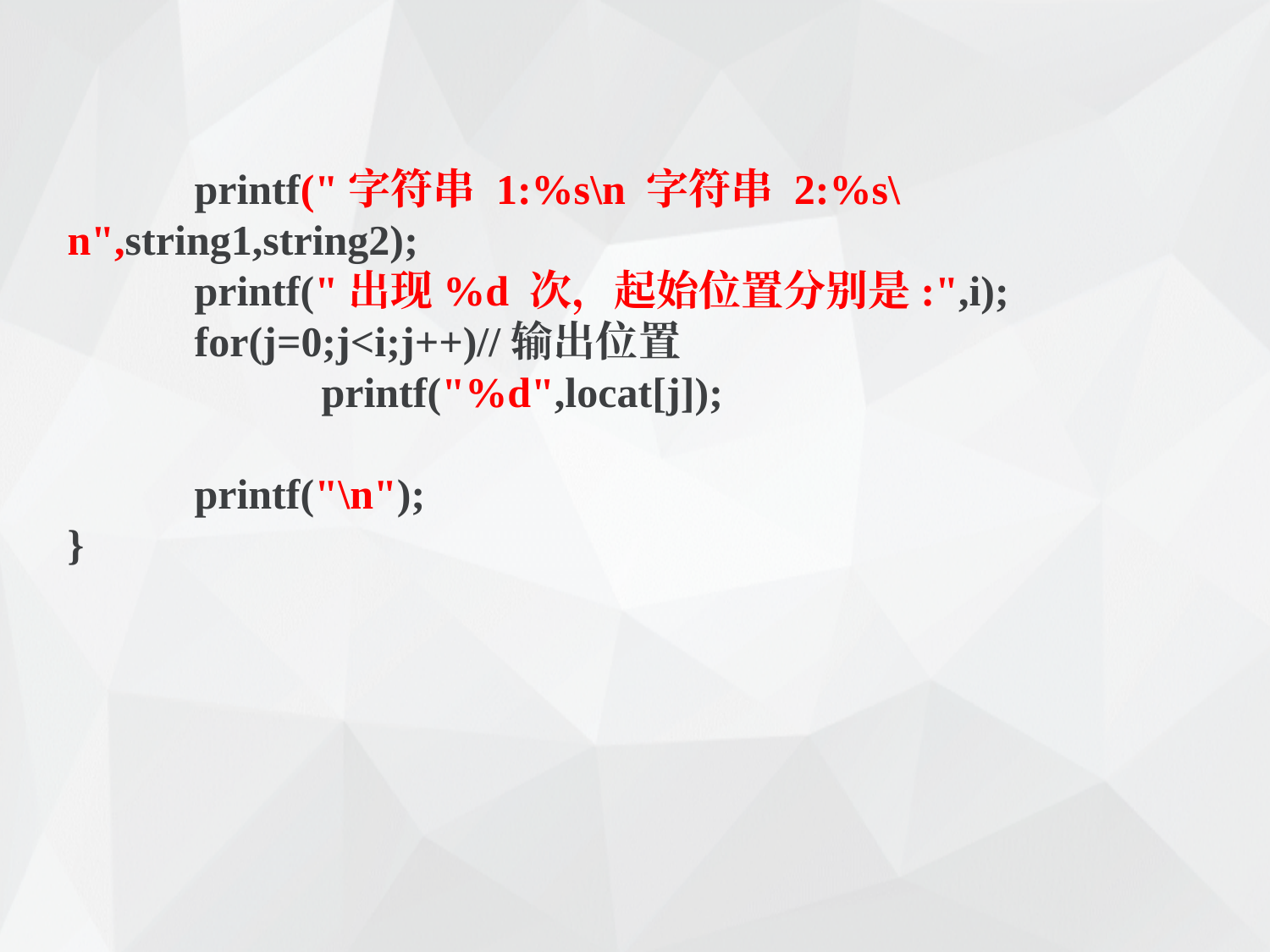

printf("字符串 1:%s\n 字符串 2:%s\n",string1,string2);
	printf("出现%d 次，起始位置分别是:",i);
	for(j=0;j<i;j++)//输出位置
		printf("%d",locat[j]);
	printf("\n");
}